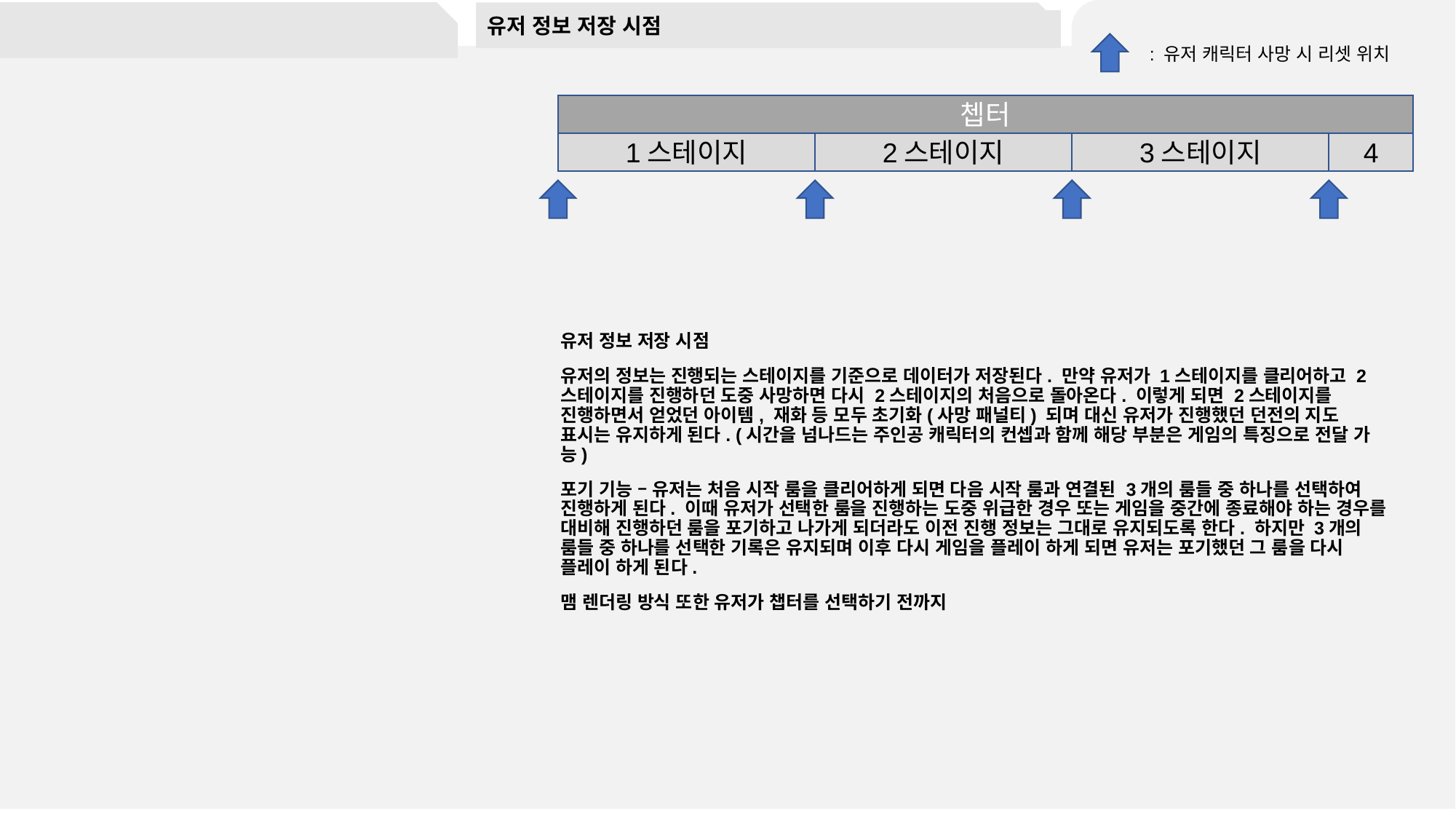

유저 정보 저장 시점
#

: 유저 캐릭터 사망 시 리셋 위치
쳅터
1스테이지
2스테이지
3스테이지
4

유저 정보 저장 시점
유저의 정보는 진행되는 스테이지를 기준으로 데이터가 저장된다. 만약 유저가 1스테이지를 클리어하고 2스테이지를 진행하던 도중 사망하면 다시 2스테이지의 처음으로 돌아온다. 이렇게 되면 2스테이지를 진행하면서 얻었던 아이템, 재화 등 모두 초기화(사망 패널티) 되며 대신 유저가 진행했던 던전의 지도 표시는 유지하게 된다. (시간을 넘나드는 주인공 캐릭터의 컨셉과 함께 해당 부분은 게임의 특징으로 전달 가능)
포기 기능 – 유저는 처음 시작 룸을 클리어하게 되면 다음 시작 룸과 연결된 3개의 룸들 중 하나를 선택하여 진행하게 된다. 이때 유저가 선택한 룸을 진행하는 도중 위급한 경우 또는 게임을 중간에 종료해야 하는 경우를 대비해 진행하던 룸을 포기하고 나가게 되더라도 이전 진행 정보는 그대로 유지되도록 한다. 하지만 3개의 룸들 중 하나를 선택한 기록은 유지되며 이후 다시 게임을 플레이 하게 되면 유저는 포기했던 그 룸을 다시 플레이 하게 된다.
맴 렌더링 방식 또한 유저가 챕터를 선택하기 전까지